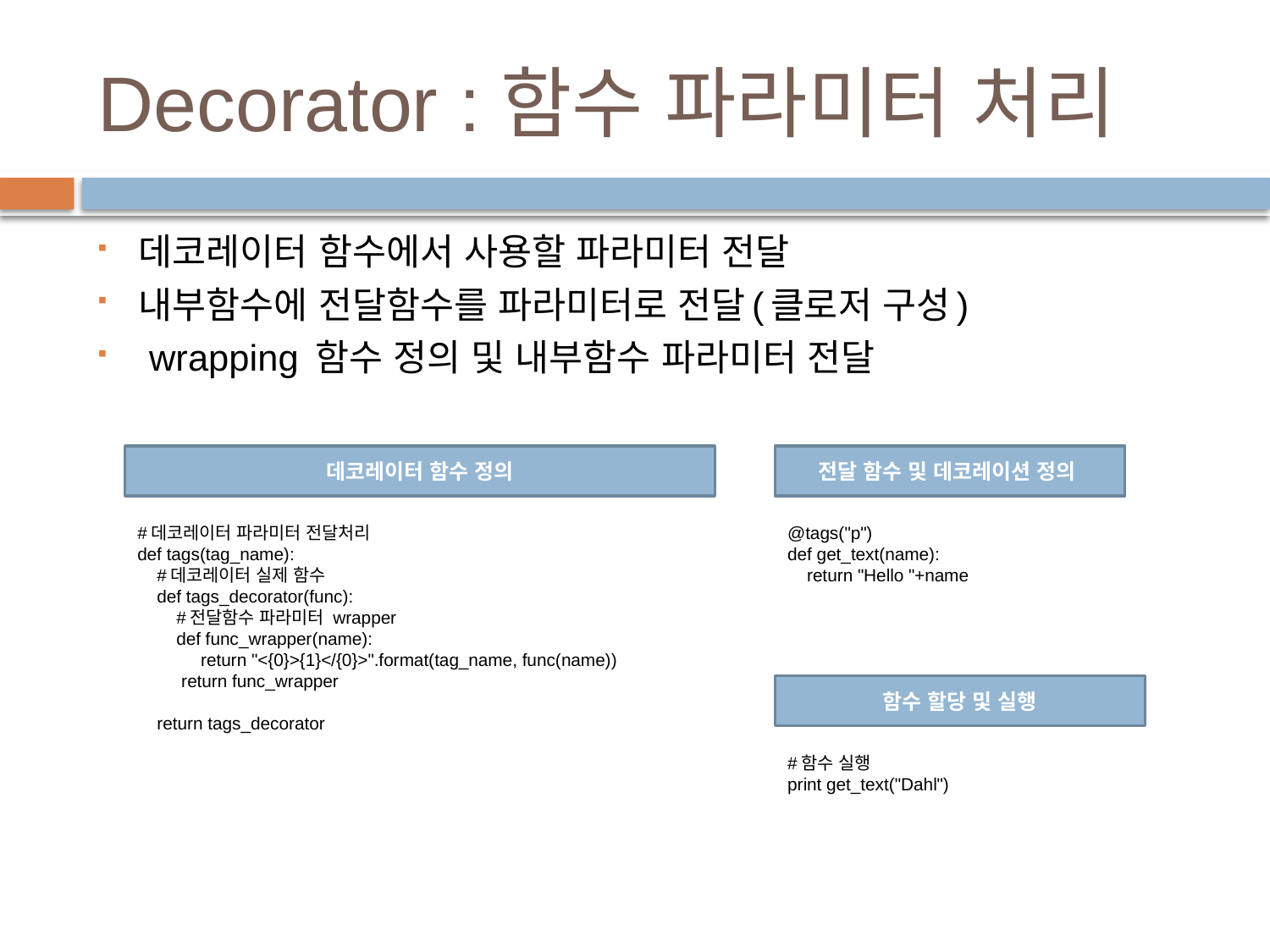

# Decorator :함수 파라미터 처리
데코레이터 함수에서 사용할 파라미터 전달
내부함수에 전달함수를 파라미터로 전달(클로저 구성)
 wrapping 함수 정의 및 내부함수 파라미터 전달
데코레이터 함수 정의
전달 함수 및 데코레이션 정의
#데코레이터 파라미터 전달처리
def tags(tag_name):
    #데코레이터 실제 함수
    def tags_decorator(func):
        #전달함수 파라미터 wrapper
        def func_wrapper(name):
             return "<{0}>{1}</{0}>".format(tag_name, func(name))
         return func_wrapper

    return tags_decorator
@tags("p")
def get_text(name):
    return "Hello "+name
함수 할당 및 실행
#함수 실행
print get_text("Dahl")